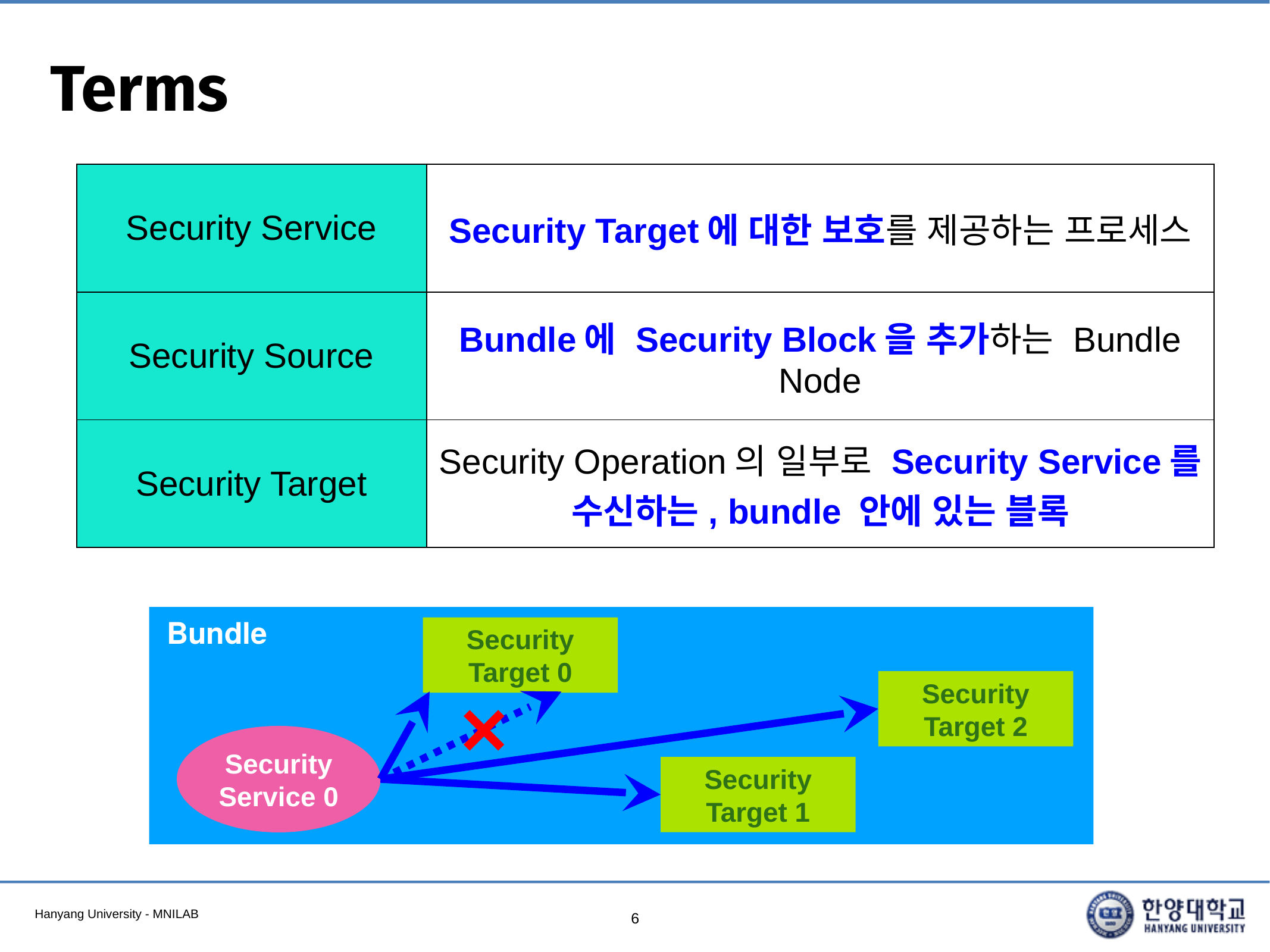

# Terms
| Security Service | Security Target에 대한 보호를 제공하는 프로세스 |
| --- | --- |
| Security Source | Bundle에 Security Block을 추가하는 Bundle Node |
| Security Target | Security Operation의 일부로 Security Service를 수신하는, bundle 안에 있는 블록 |

Bundle
Security Target 0
Security Target 2

Security Service 0
Security Target 1
6